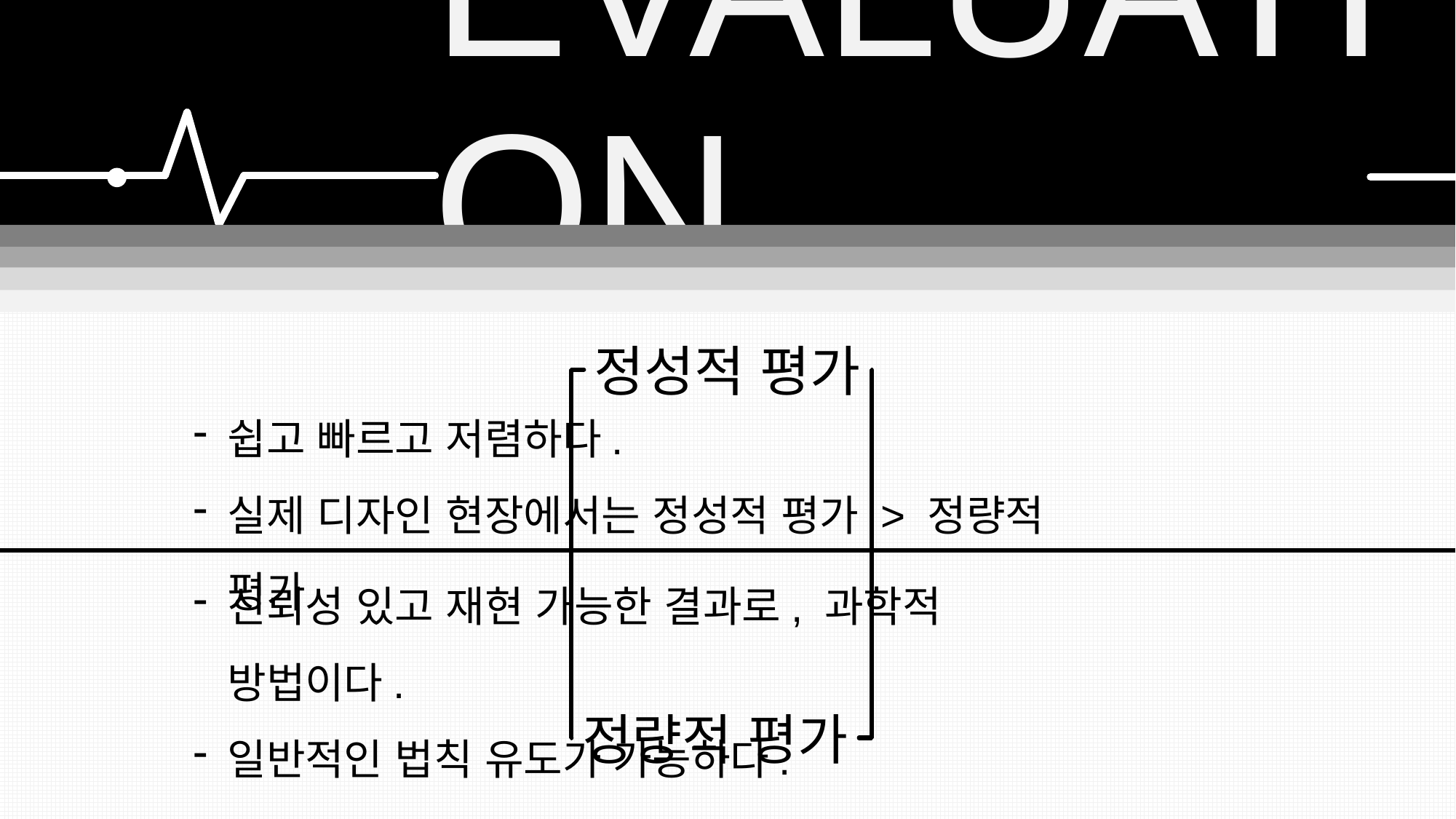

# EVALUATION

정성적 평가
쉽고 빠르고 저렴하다.
실제 디자인 현장에서는 정성적 평가 > 정량적 평가

신뢰성 있고 재현 가능한 결과로, 과학적 방법이다.
일반적인 법칙 유도가 가능하다.
정량적 평가